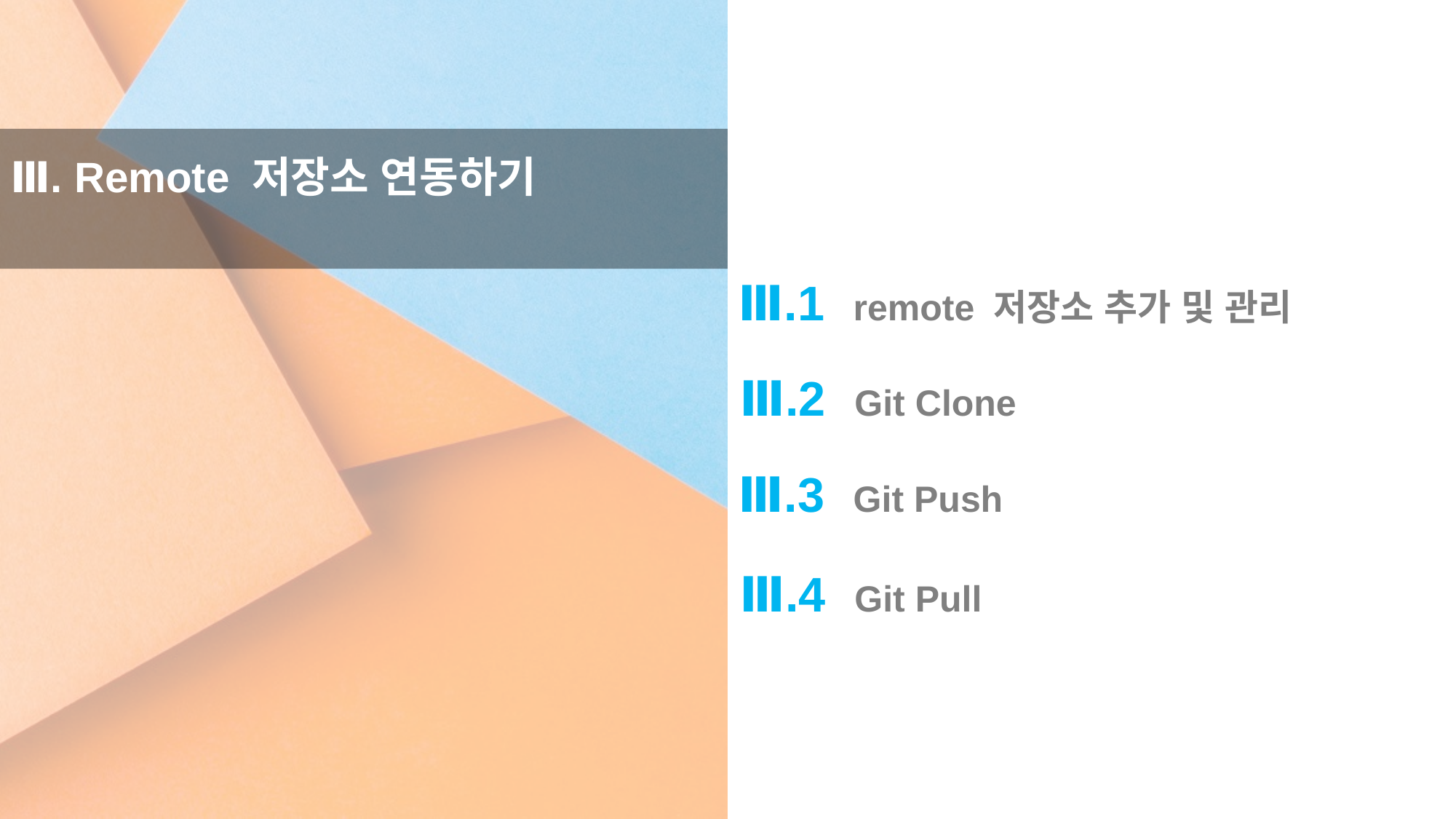

# Ⅲ. Remote 저장소 연동하기
remote 저장소 추가 및 관리
Ⅲ.1
Git Clone
Ⅲ.2
Git Push
Ⅲ.3
Git Pull
Ⅲ.4